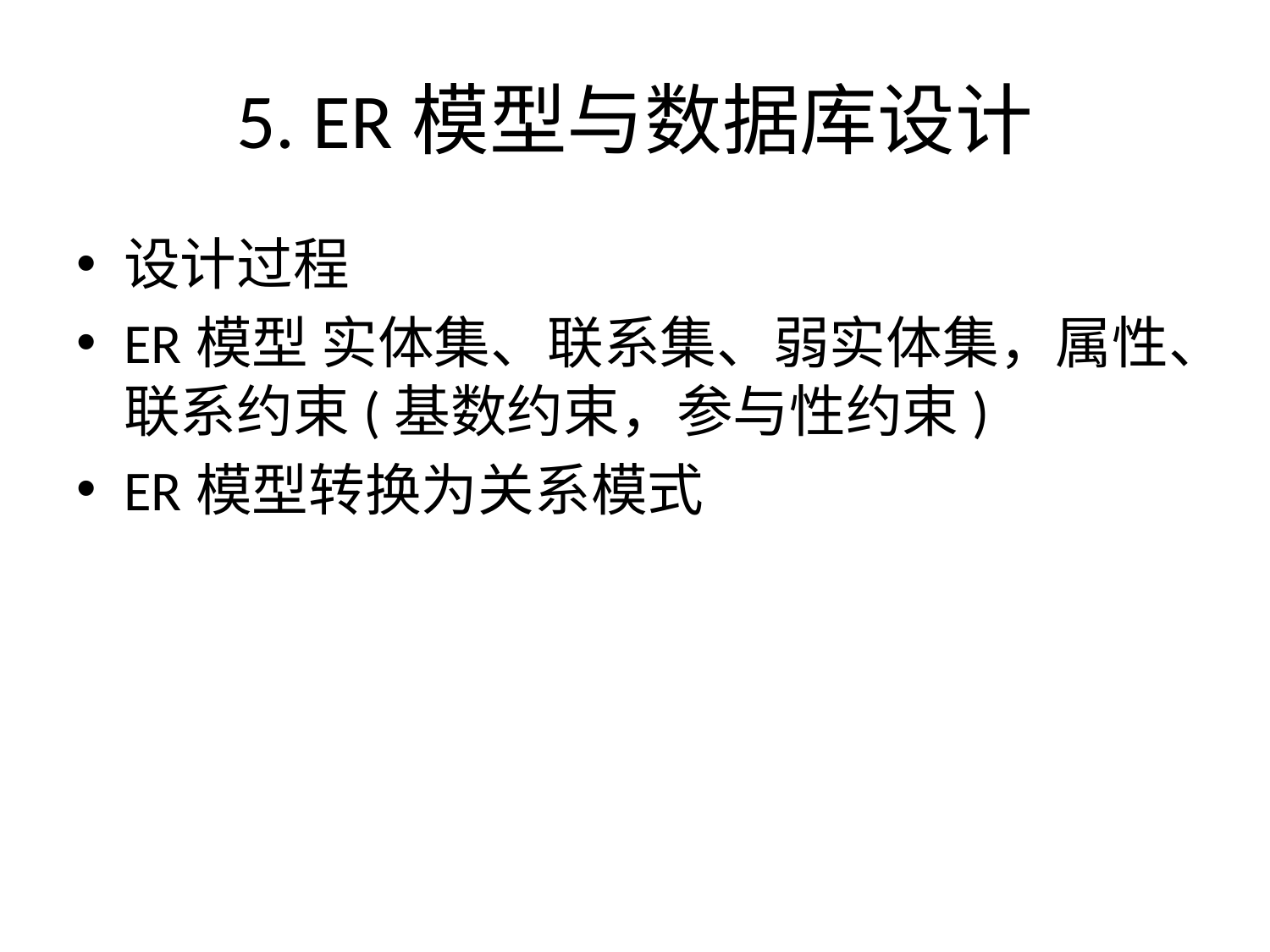

# 5. ER模型与数据库设计
设计过程
ER模型 实体集、联系集、弱实体集，属性、联系约束(基数约束，参与性约束)
ER模型转换为关系模式